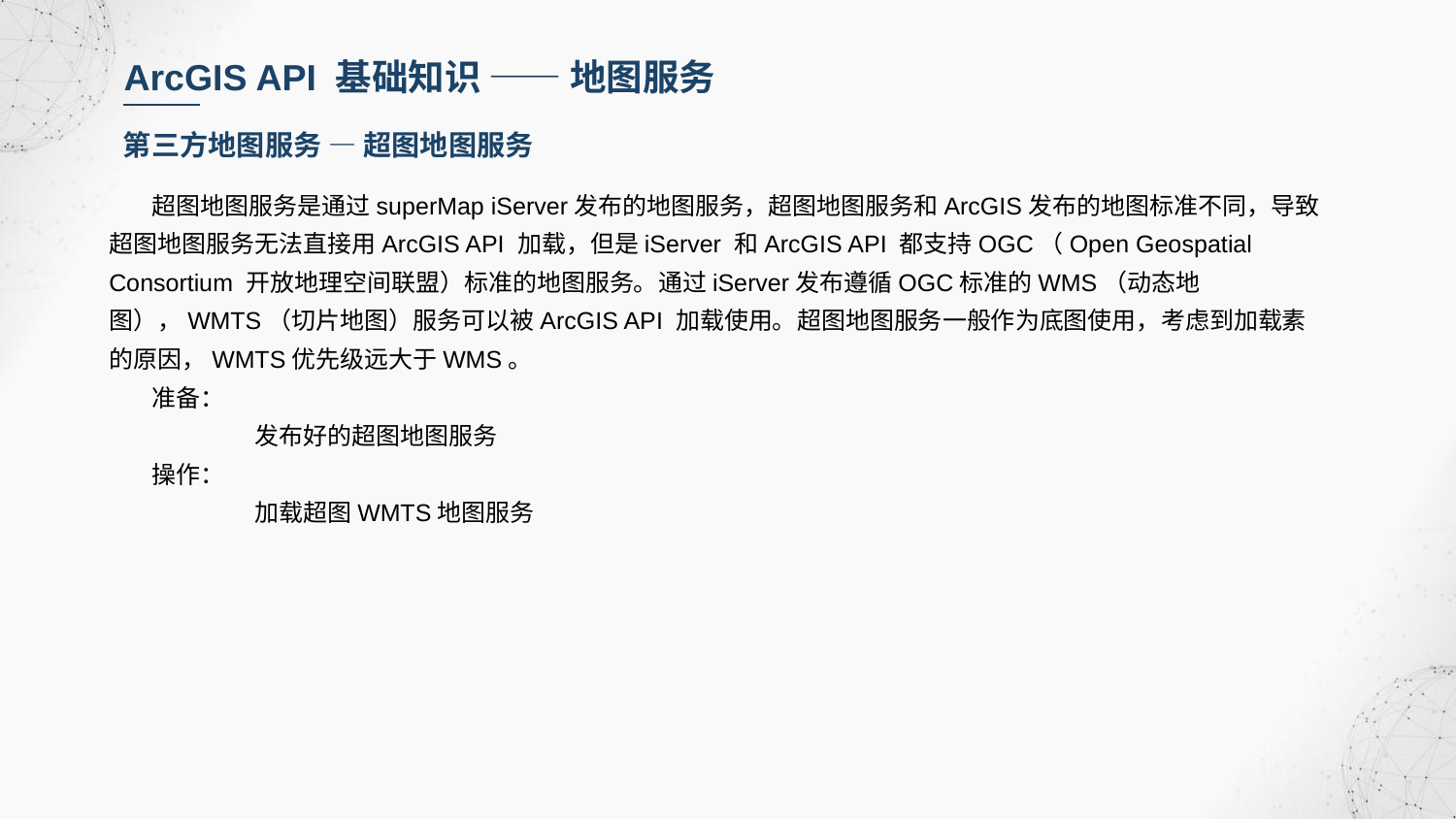

ArcGIS API 基础知识 —— 地图服务
第三方地图服务 — 超图地图服务
       超图地图服务是通过superMap iServer发布的地图服务，超图地图服务和ArcGIS发布的地图标准不同，导致超图地图服务无法直接用ArcGIS API 加载，但是iServer 和ArcGIS API 都支持OGC（Open Geospatial Consortium 开放地理空间联盟）标准的地图服务。通过iServer发布遵循OGC标准的WMS（动态地图），WMTS（切片地图）服务可以被ArcGIS API 加载使用。超图地图服务一般作为底图使用，考虑到加载素的原因，WMTS优先级远大于WMS。
       准备：
	发布好的超图地图服务
       操作：
	加载超图WMTS地图服务